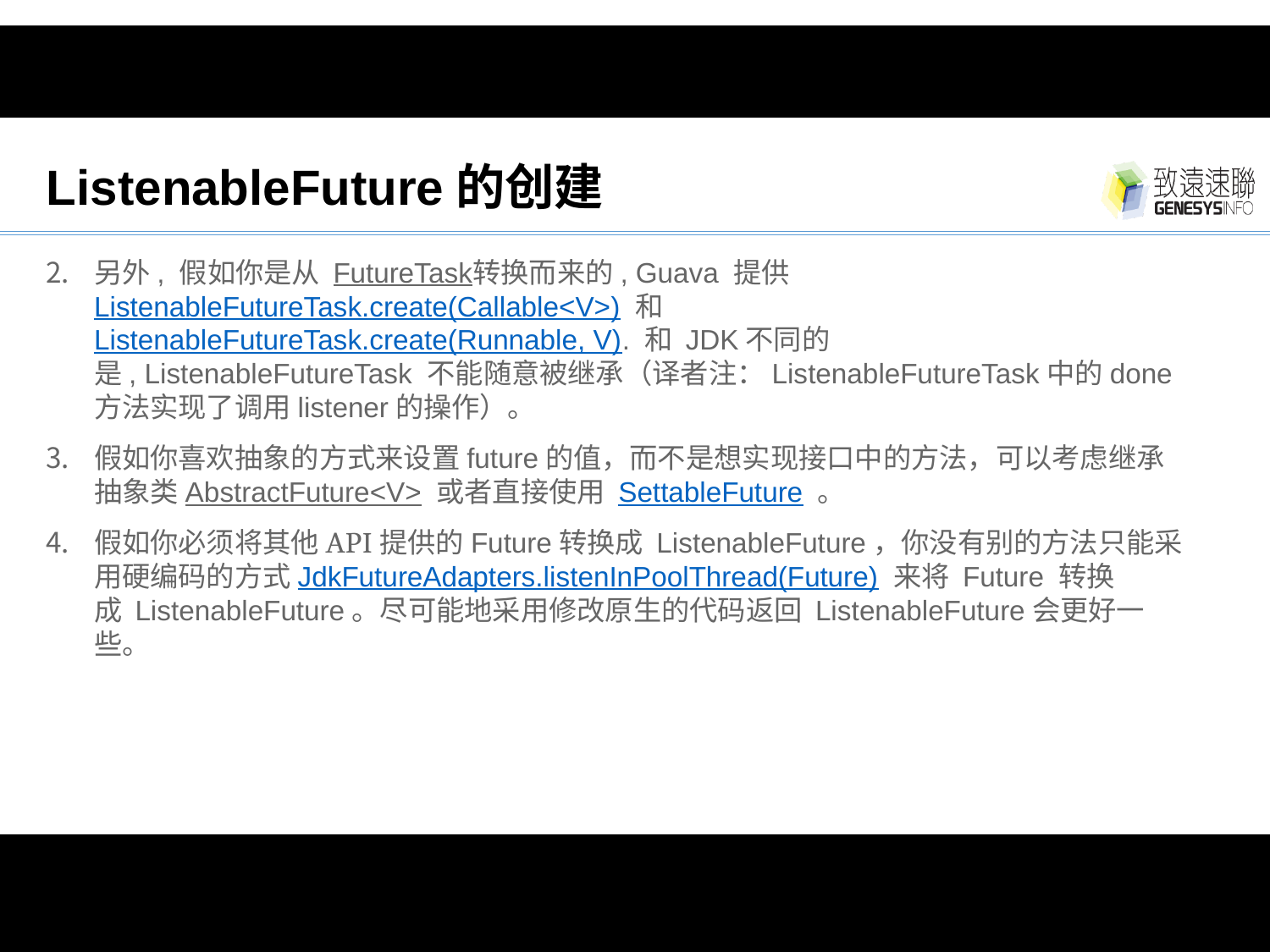

ListenableFuture的创建

另外, 假如你是从 FutureTask转换而来的, Guava 提供ListenableFutureTask.create(Callable<V>) 和ListenableFutureTask.create(Runnable, V). 和 JDK不同的是, ListenableFutureTask 不能随意被继承（译者注：ListenableFutureTask中的done方法实现了调用listener的操作）。

假如你喜欢抽象的方式来设置future的值，而不是想实现接口中的方法，可以考虑继承抽象类AbstractFuture<V> 或者直接使用 SettableFuture 。

假如你必须将其他API提供的Future转换成 ListenableFuture，你没有别的方法只能采用硬编码的方式JdkFutureAdapters.listenInPoolThread(Future) 来将 Future 转换成 ListenableFuture。尽可能地采用修改原生的代码返回 ListenableFuture会更好一些。